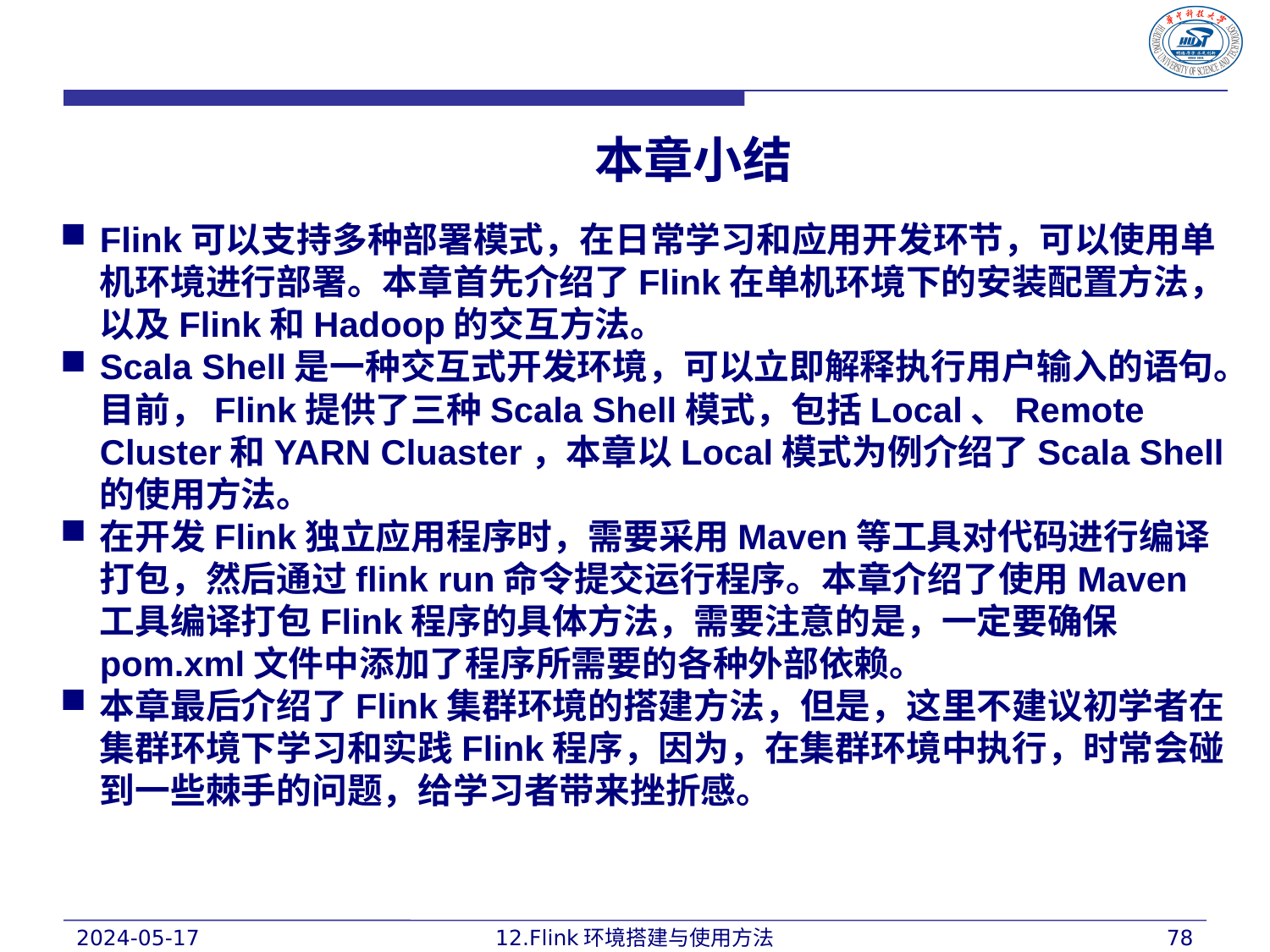

本章小结
Flink可以支持多种部署模式，在日常学习和应用开发环节，可以使用单机环境进行部署。本章首先介绍了Flink在单机环境下的安装配置方法，以及Flink和Hadoop的交互方法。
Scala Shell是一种交互式开发环境，可以立即解释执行用户输入的语句。目前，Flink提供了三种Scala Shell模式，包括Local、Remote Cluster和YARN Cluaster，本章以Local模式为例介绍了Scala Shell的使用方法。
在开发Flink独立应用程序时，需要采用Maven等工具对代码进行编译打包，然后通过flink run命令提交运行程序。本章介绍了使用Maven工具编译打包Flink程序的具体方法，需要注意的是，一定要确保pom.xml文件中添加了程序所需要的各种外部依赖。
本章最后介绍了Flink集群环境的搭建方法，但是，这里不建议初学者在集群环境下学习和实践Flink程序，因为，在集群环境中执行，时常会碰到一些棘手的问题，给学习者带来挫折感。
2024-05-17
12.Flink环境搭建与使用方法
78